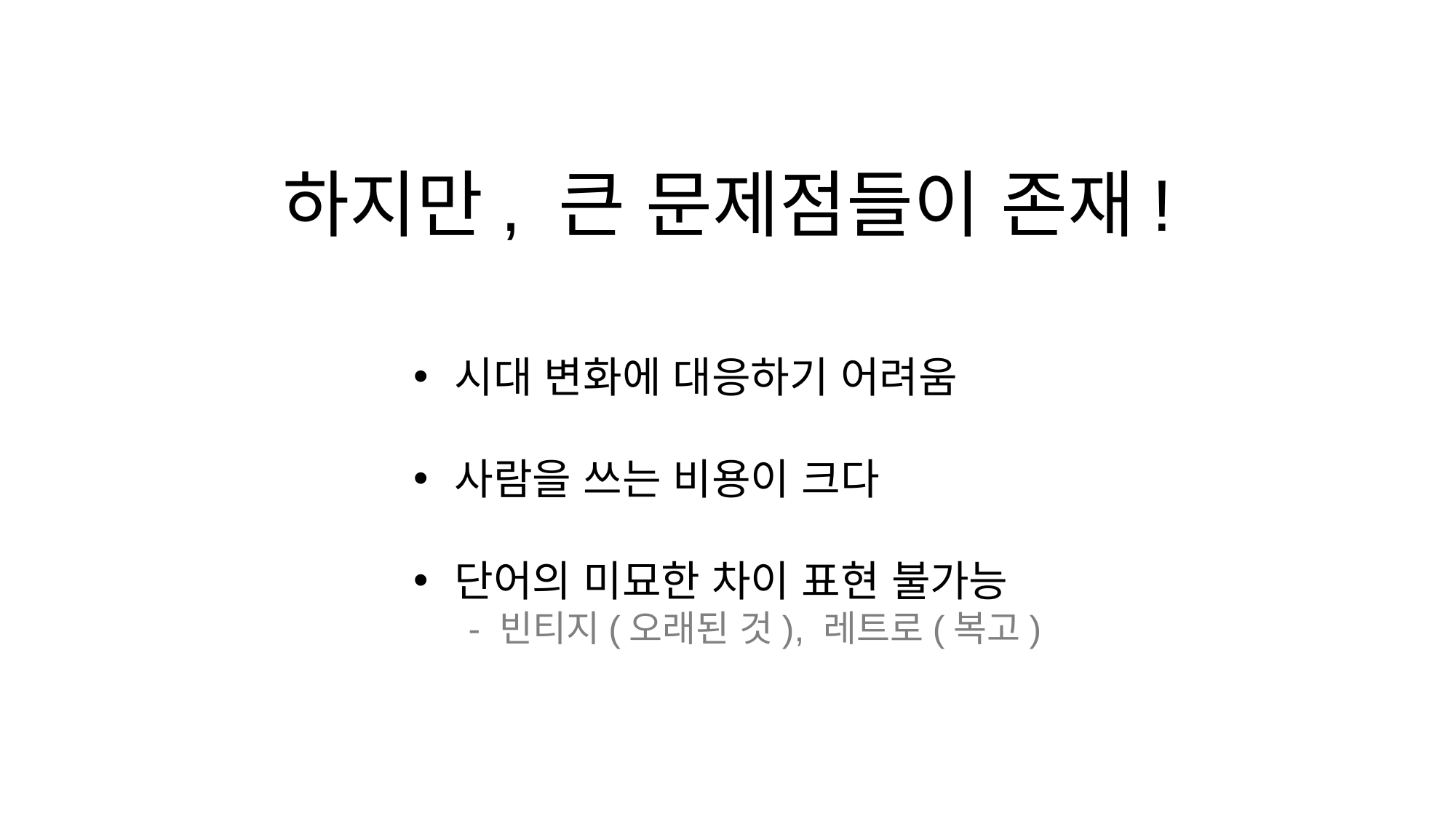

하지만, 큰 문제점들이 존재!
시대 변화에 대응하기 어려움

사람을 쓰는 비용이 크다

단어의 미묘한 차이 표현 불가능
- 빈티지(오래된 것), 레트로(복고)